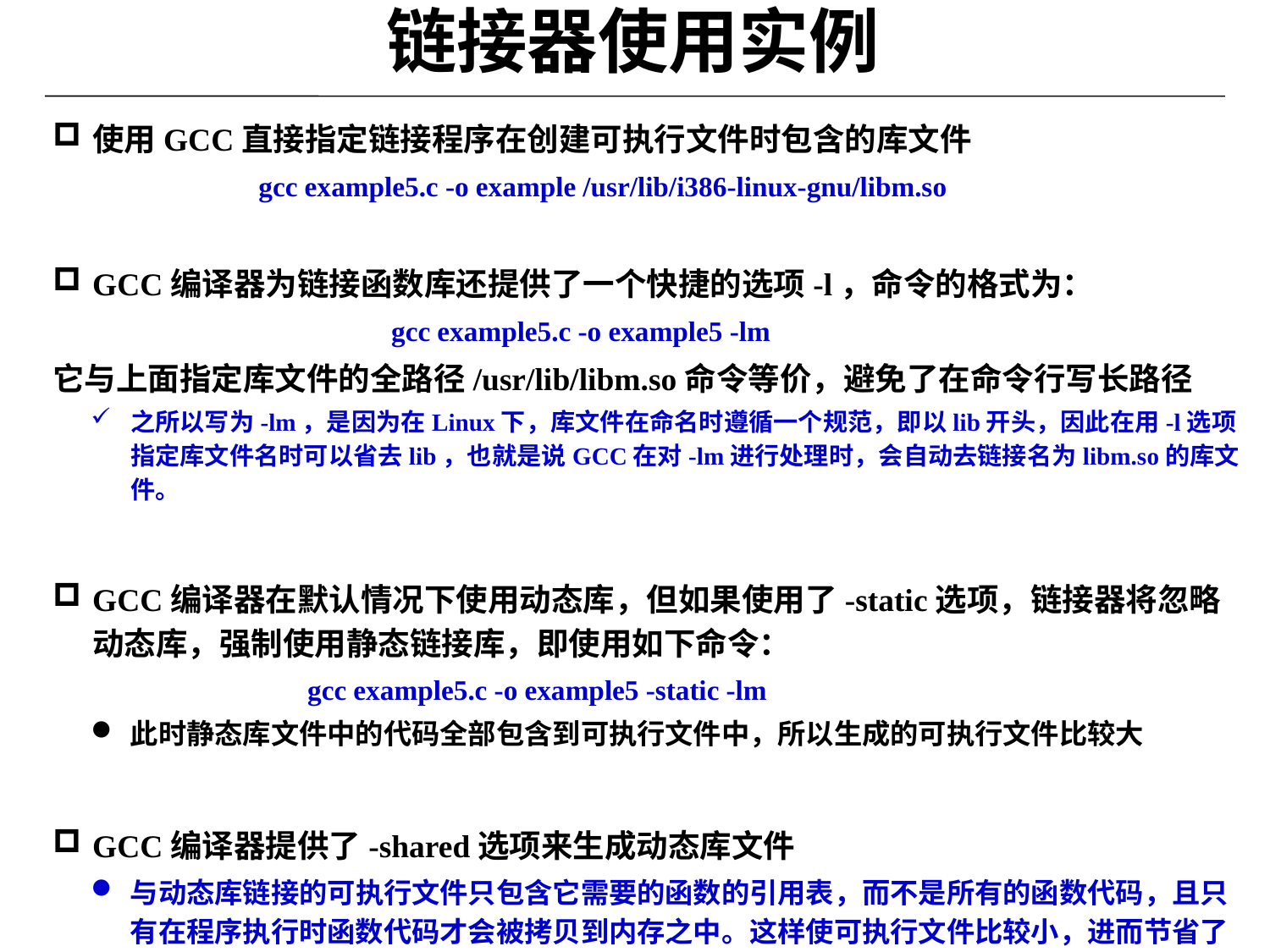

# 链接器使用实例
使用GCC直接指定链接程序在创建可执行文件时包含的库文件
                        gcc example5.c -o example /usr/lib/i386-linux-gnu/libm.so

GCC编译器为链接函数库还提供了一个快捷的选项-l，命令的格式为：
                                           gcc example5.c -o example5 -lm
它与上面指定库文件的全路径/usr/lib/libm.so命令等价，避免了在命令行写长路径
之所以写为-lm，是因为在Linux下，库文件在命名时遵循一个规范，即以lib开头，因此在用-l选项指定库文件名时可以省去lib，也就是说GCC在对-lm进行处理时，会自动去链接名为libm.so的库文件。

GCC编译器在默认情况下使用动态库，但如果使用了-static选项，链接器将忽略动态库，强制使用静态链接库，即使用如下命令：
                               gcc example5.c -o example5 -static -lm
此时静态库文件中的代码全部包含到可执行文件中，所以生成的可执行文件比较大

GCC编译器提供了-shared选项来生成动态库文件
与动态库链接的可执行文件只包含它需要的函数的引用表，而不是所有的函数代码，且只有在程序执行时函数代码才会被拷贝到内存之中。这样使可执行文件比较小，进而节省了磁盘空间；更重要的是，如果库文件本身被更新了，不需要重新编译与它链接的源程序。